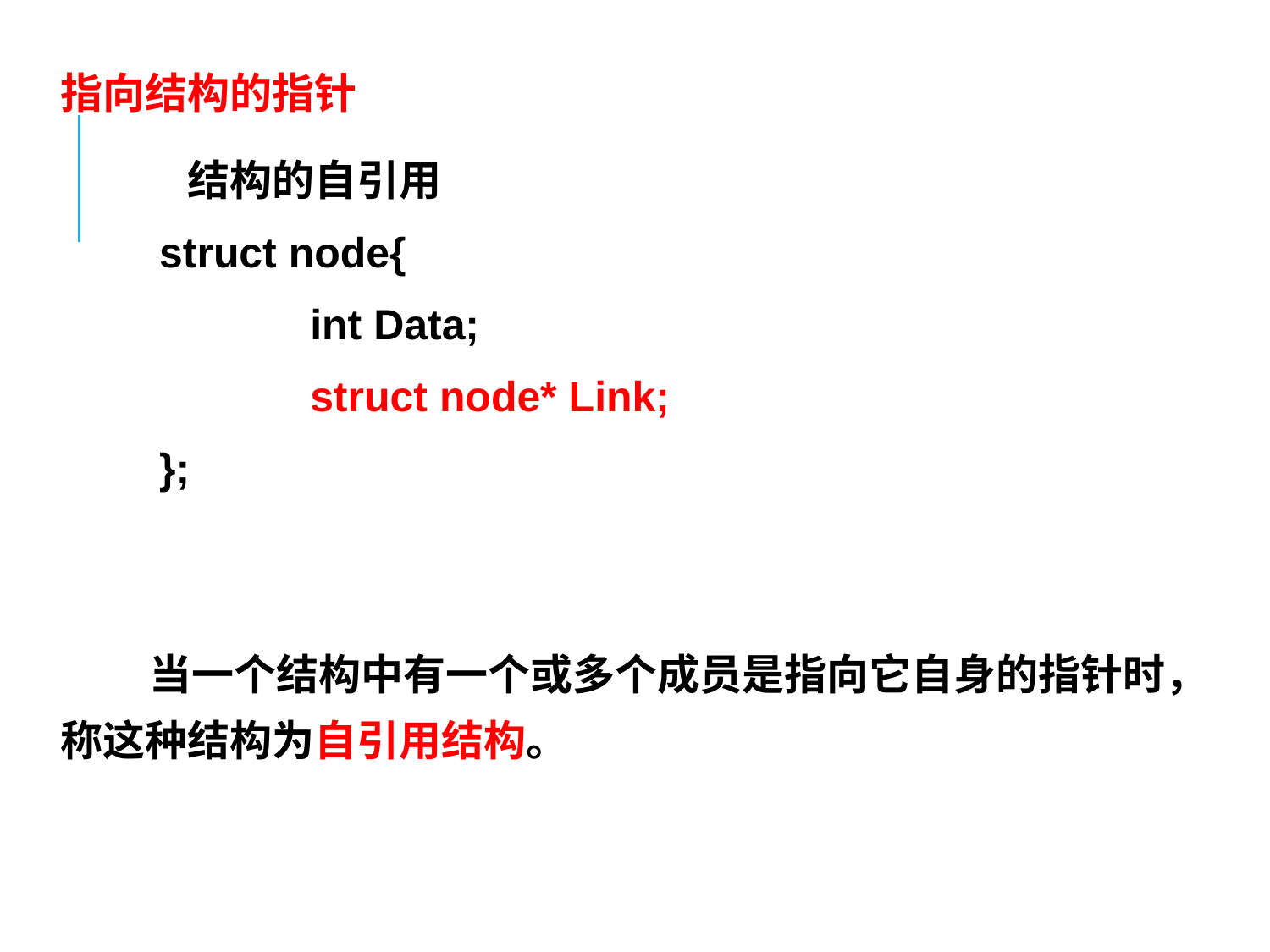

指向结构的指针
	结构的自引用
   struct node{
  	     int Data;
	     struct node* Link;
   };
          当一个结构中有一个或多个成员是指向它自身的指针时，称这种结构为自引用结构。